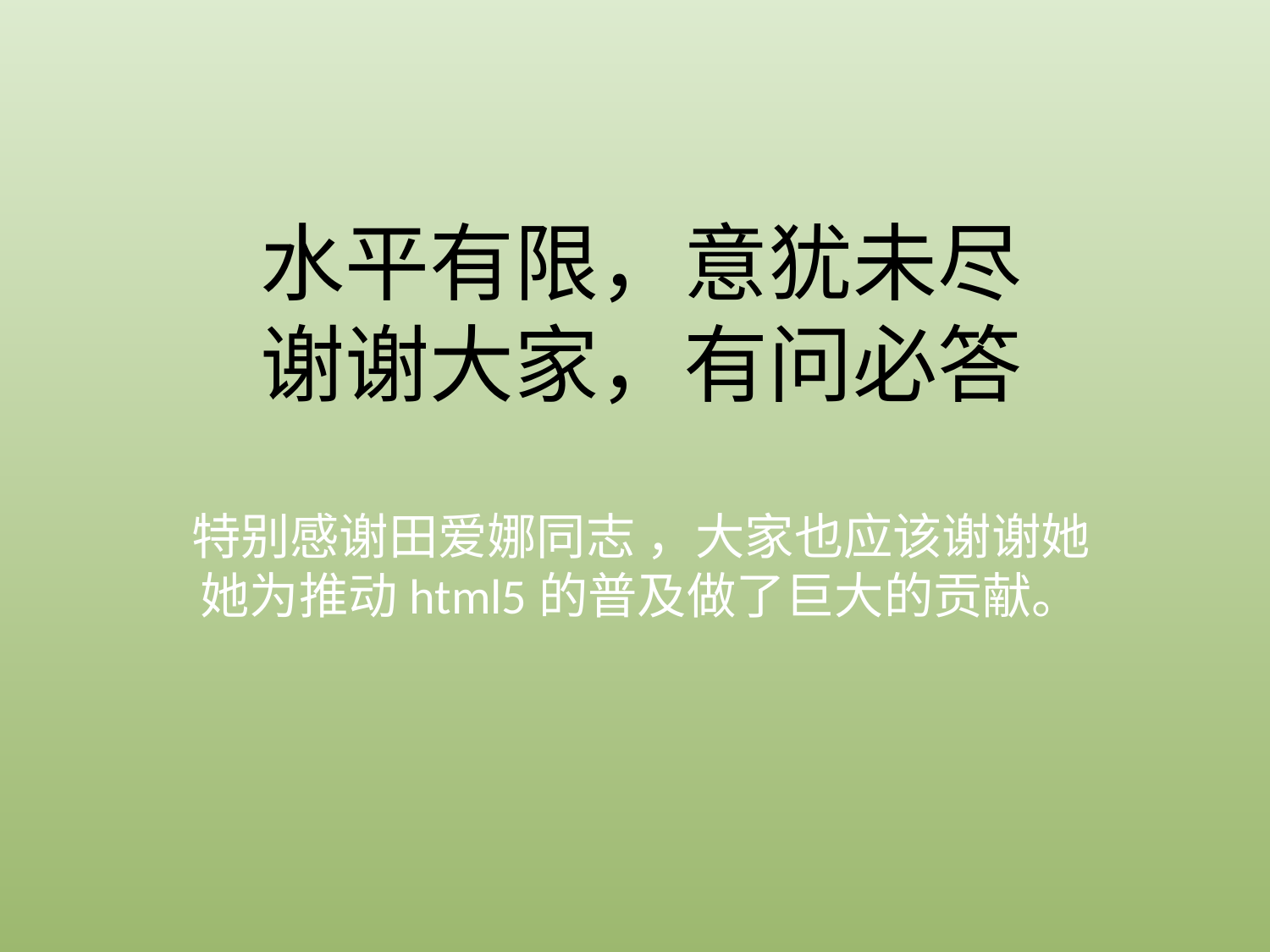

# 水平有限，意犹未尽 谢谢大家，有问必答 特别感谢田爱娜同志 ，大家也应该谢谢她 她为推动html5的普及做了巨大的贡献。